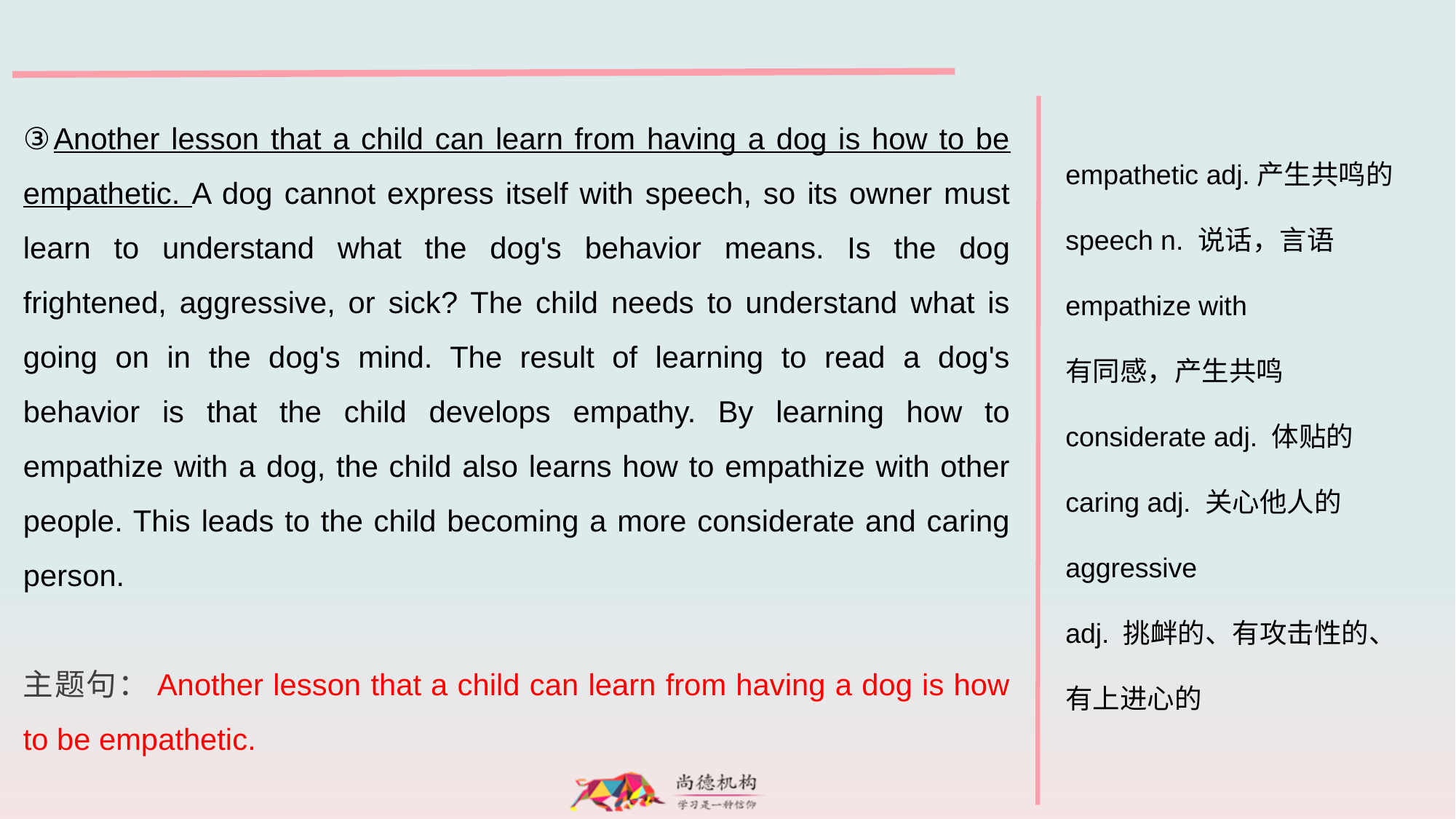

③Another lesson that a child can learn from having a dog is how to be empathetic. A dog cannot express itself with speech, so its owner must learn to understand what the dog's behavior means. Is the dog frightened, aggressive, or sick? The child needs to understand what is going on in the dog's mind. The result of learning to read a dog's behavior is that the child develops empathy. By learning how to empathize with a dog, the child also learns how to empathize with other people. This leads to the child becoming a more considerate and caring person.

主题句：Another lesson that a child can learn from having a dog is how to be empathetic.

empathetic adj.产生共鸣的
speech n. 说话，言语
empathize with
有同感，产生共鸣
considerate adj. 体贴的
caring adj. 关心他人的
aggressive
adj. 挑衅的、有攻击性的、
有上进心的